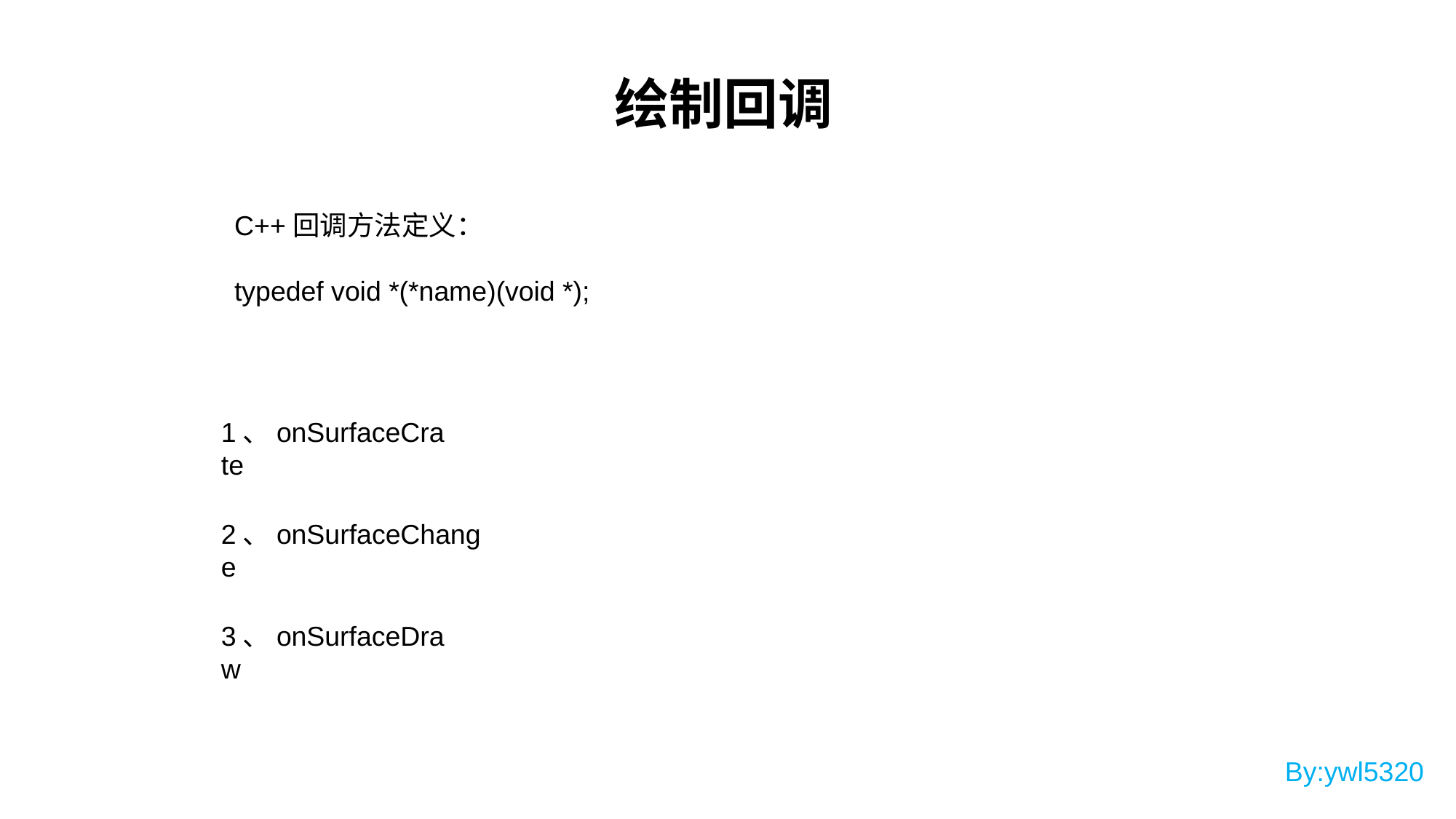

绘制回调
C++回调方法定义：

typedef void *(*name)(void *);

1、onSurfaceCrate
2、onSurfaceChange
3、onSurfaceDraw
By:ywl5320